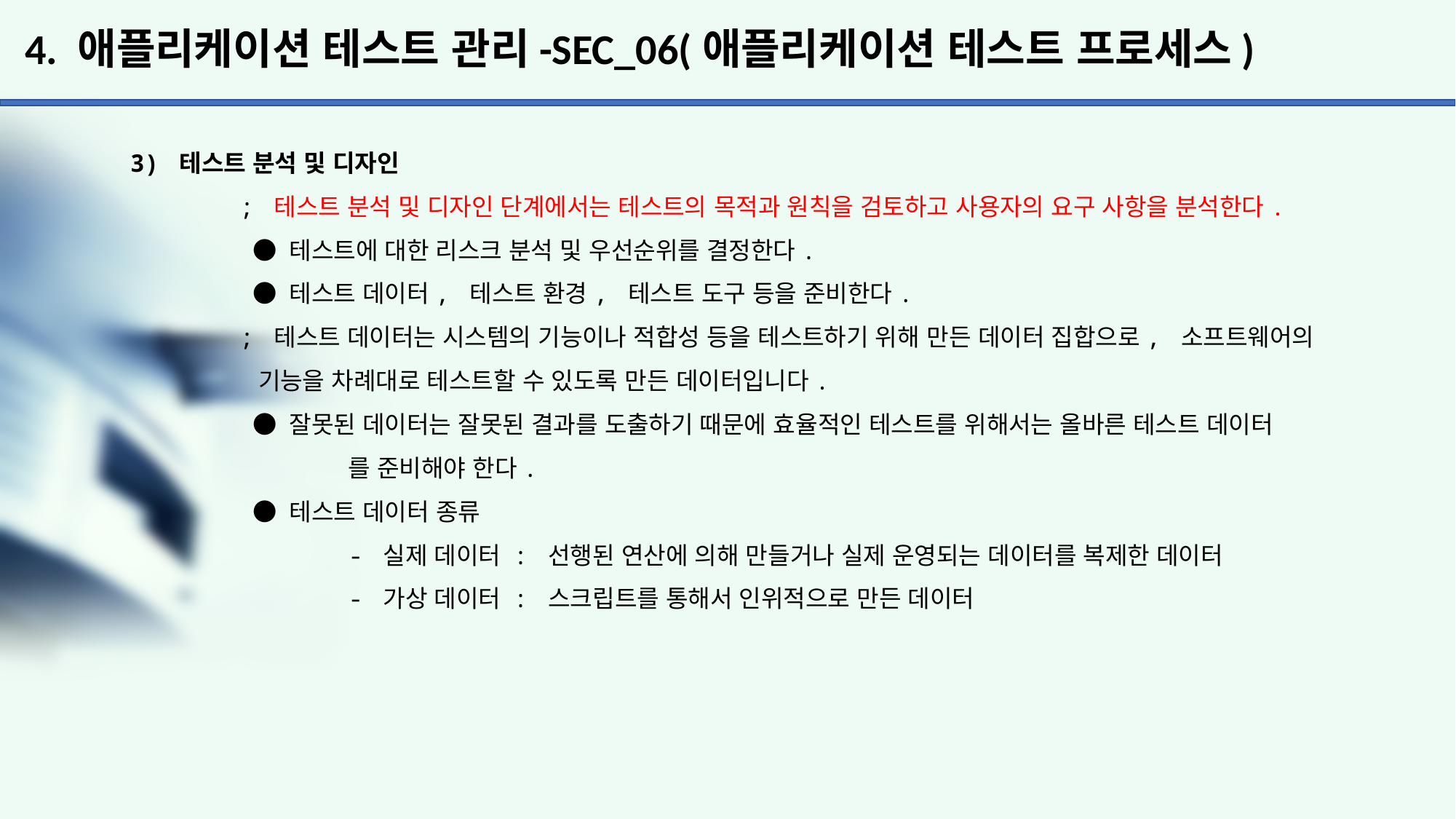

# 4. 애플리케이션 테스트 관리-SEC_06(애플리케이션 테스트 프로세스)
3) 테스트 분석 및 디자인
	; 테스트 분석 및 디자인 단계에서는 테스트의 목적과 원칙을 검토하고 사용자의 요구 사항을 분석한다.
	  ● 테스트에 대한 리스크 분석 및 우선순위를 결정한다.
	  ● 테스트 데이터, 테스트 환경, 테스트 도구 등을 준비한다.
	; 테스트 데이터는 시스템의 기능이나 적합성 등을 테스트하기 위해 만든 데이터 집합으로, 소프트웨어의
	  기능을 차례대로 테스트할 수 있도록 만든 데이터입니다.
	  ● 잘못된 데이터는 잘못된 결과를 도출하기 때문에 효율적인 테스트를 위해서는 올바른 테스트 데이터
		를 준비해야 한다.
	  ● 테스트 데이터 종류
		- 실제 데이터 : 선행된 연산에 의해 만들거나 실제 운영되는 데이터를 복제한 데이터
		- 가상 데이터 : 스크립트를 통해서 인위적으로 만든 데이터